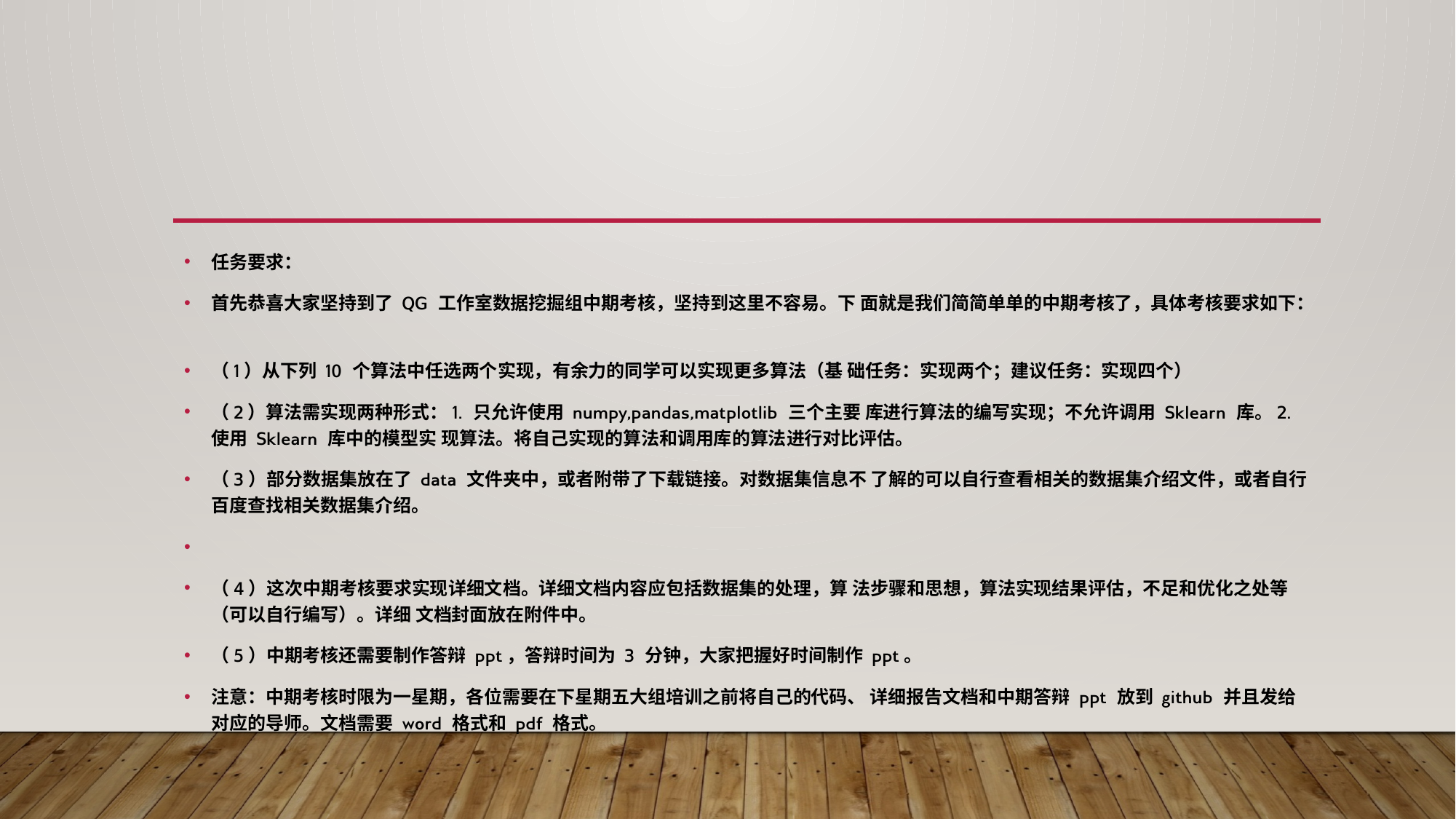

#
任务要求：
首先恭喜大家坚持到了 QG 工作室数据挖掘组中期考核，坚持到这里不容易。下 面就是我们简简单单的中期考核了，具体考核要求如下：
（1）从下列 10 个算法中任选两个实现，有余力的同学可以实现更多算法（基 础任务：实现两个；建议任务：实现四个）
（2）算法需实现两种形式：1. 只允许使用 numpy,pandas,matplotlib 三个主要 库进行算法的编写实现；不允许调用 Sklearn 库。2.使用 Sklearn 库中的模型实 现算法。将自己实现的算法和调用库的算法进行对比评估。
（3）部分数据集放在了 data 文件夹中，或者附带了下载链接。对数据集信息不 了解的可以自行查看相关的数据集介绍文件，或者自行百度查找相关数据集介绍。

（4）这次中期考核要求实现详细文档。详细文档内容应包括数据集的处理，算 法步骤和思想，算法实现结果评估，不足和优化之处等（可以自行编写）。详细 文档封面放在附件中。
（5）中期考核还需要制作答辩 ppt，答辩时间为 3 分钟，大家把握好时间制作 ppt。
注意：中期考核时限为一星期，各位需要在下星期五大组培训之前将自己的代码、 详细报告文档和中期答辩 ppt 放到 github 并且发给对应的导师。文档需要 word 格式和 pdf 格式。